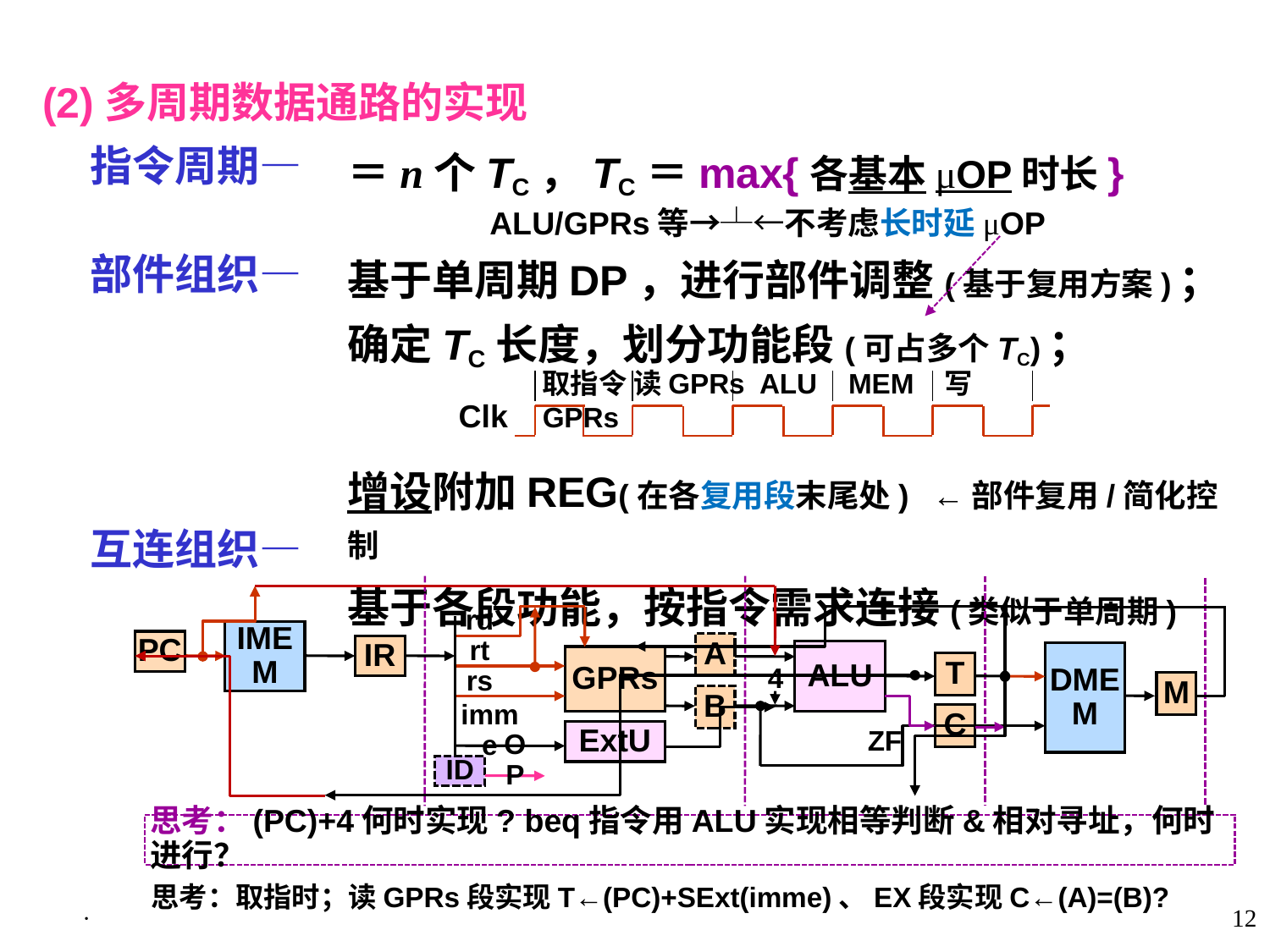

(2)多周期数据通路的实现
    指令周期—

    部件组织—

    互连组织—
＝n个TC，TC＝max{各基本μOP时长}
                ALU/GPRs等→┴←不考虑长时延μOP
基于单周期DP，进行部件调整(基于复用方案)；
确定TC长度，划分功能段(可占多个TC)；

增设附加REG(在各复用段末尾处)  ←部件复用/简化控制
基于各段功能，按指令需求连接(类似于单周期)
取指令 读GPRs  ALU    MEM   写GPRs
Clk
4
rd
rt
rs
imme
OP
IMEM
PC
ALU
DMEM
GPRs
ExtU
ID
A
IR
T
M
B
C
ZF
思考：(PC)+4何时实现? beq指令用ALU实现相等判断&相对寻址，何时进行？
思考：取指时；读GPRs段实现T←(PC)+SExt(imme)、EX段实现C←(A)=(B)?
·
12